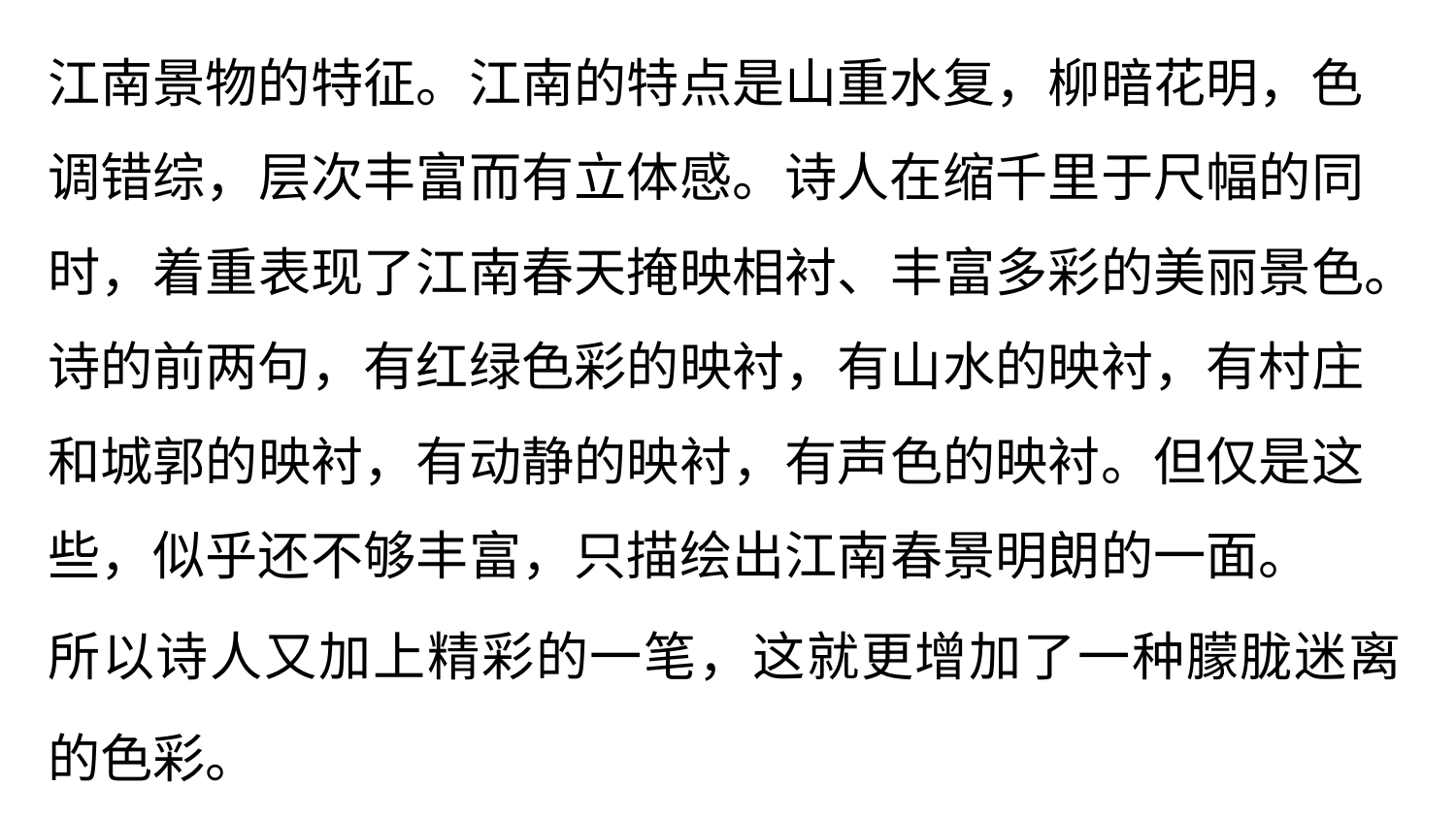

江南景物的特征。江南的特点是山重水复，柳暗花明，色调错综，层次丰富而有立体感。诗人在缩千里于尺幅的同时，着重表现了江南春天掩映相衬、丰富多彩的美丽景色。诗的前两句，有红绿色彩的映衬，有山水的映衬，有村庄和城郭的映衬，有动静的映衬，有声色的映衬。但仅是这些，似乎还不够丰富，只描绘出江南春景明朗的一面。
所以诗人又加上精彩的一笔，这就更增加了一种朦胧迷离的色彩。